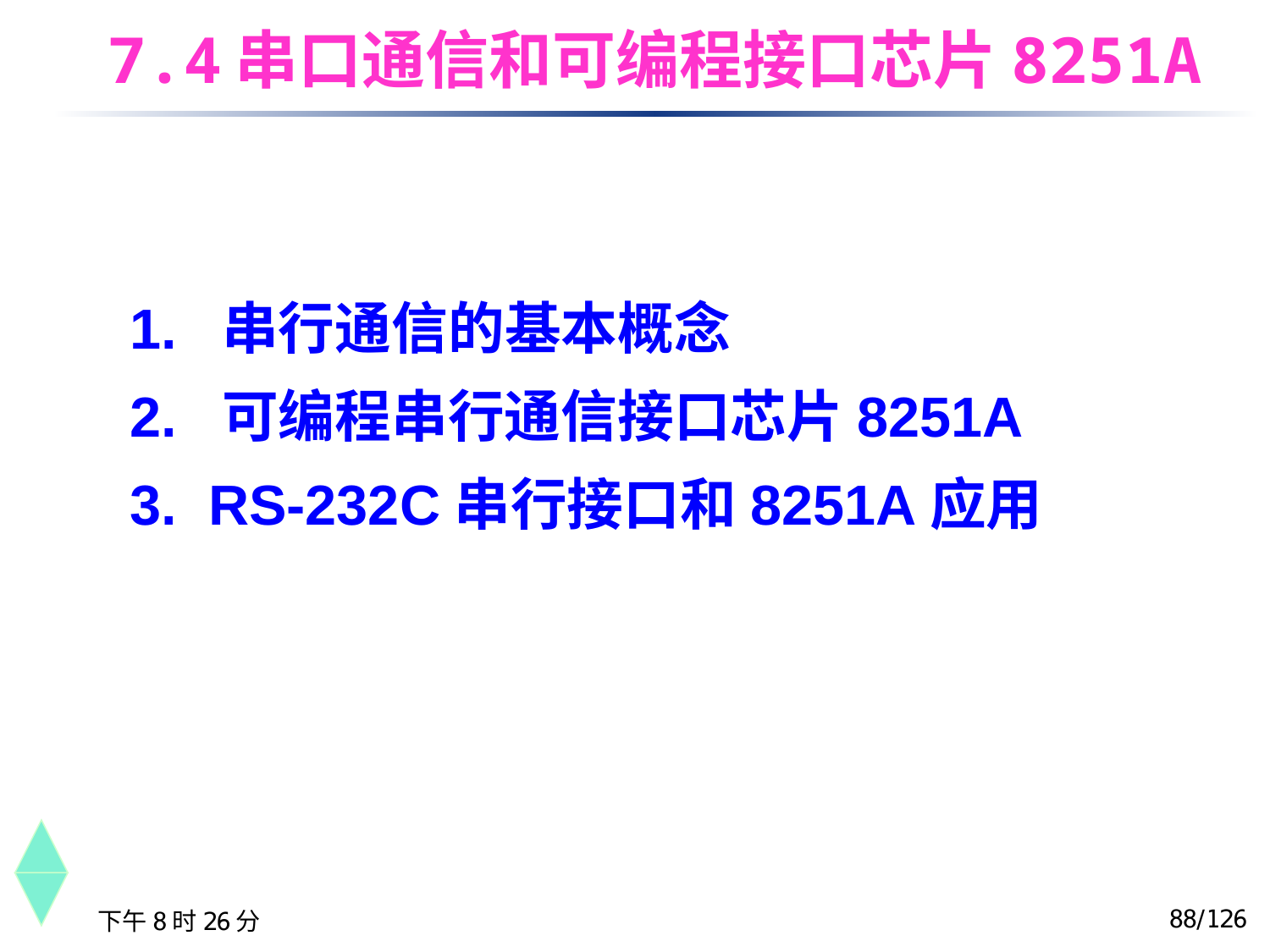

7.4	串口通信和可编程接口芯片8251A
1.  串行通信的基本概念
2.  可编程串行通信接口芯片8251A
3.  RS-232C串行接口和8251A应用
88/126
下午8时26分